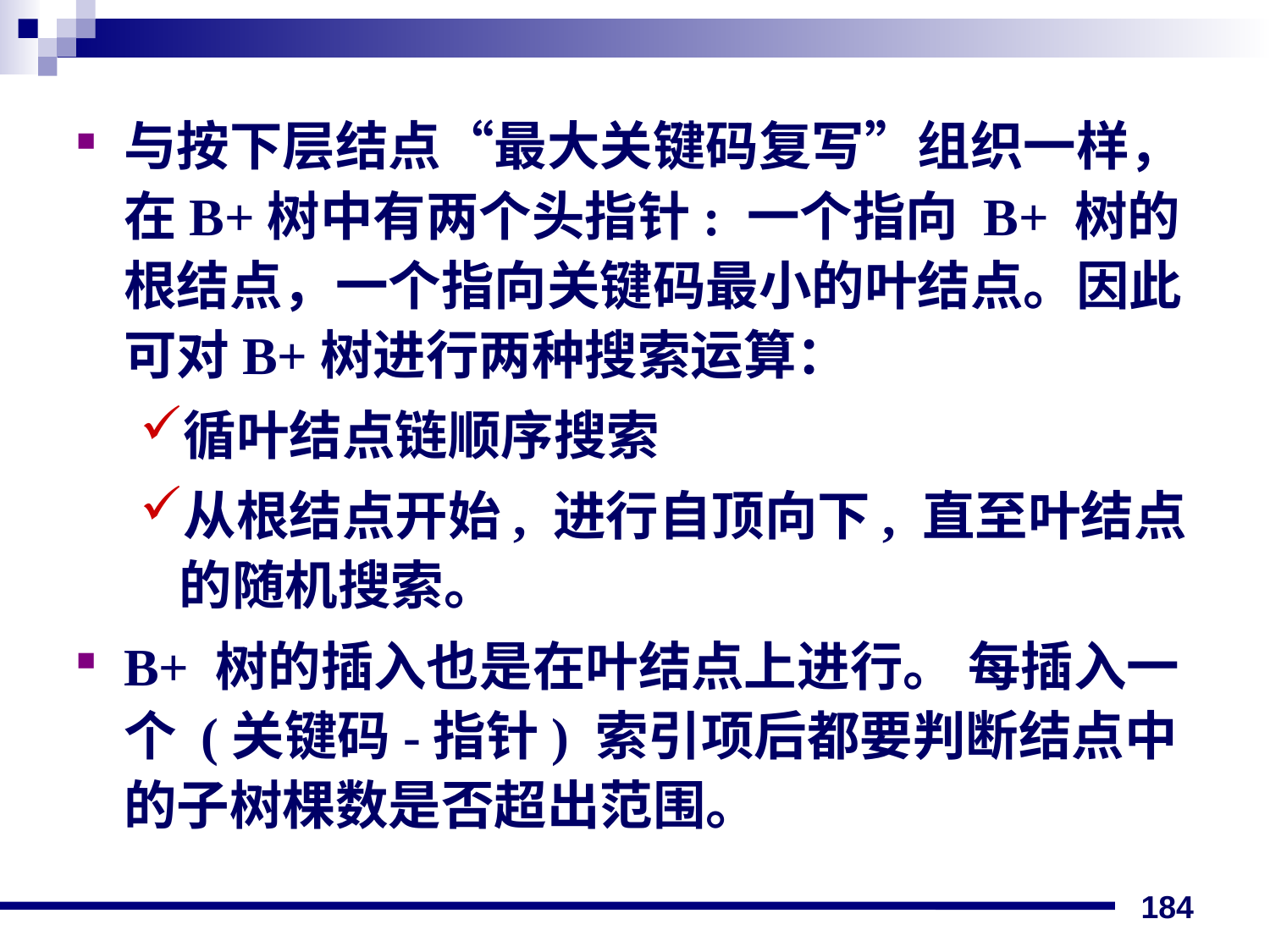

与按下层结点“最大关键码复写”组织一样，在B+树中有两个头指针: 一个指向 B+ 树的根结点，一个指向关键码最小的叶结点。因此可对B+树进行两种搜索运算：
循叶结点链顺序搜索
从根结点开始, 进行自顶向下, 直至叶结点的随机搜索。
B+ 树的插入也是在叶结点上进行。 每插入一 个 (关键码-指针) 索引项后都要判断结点中的子树棵数是否超出范围。
184